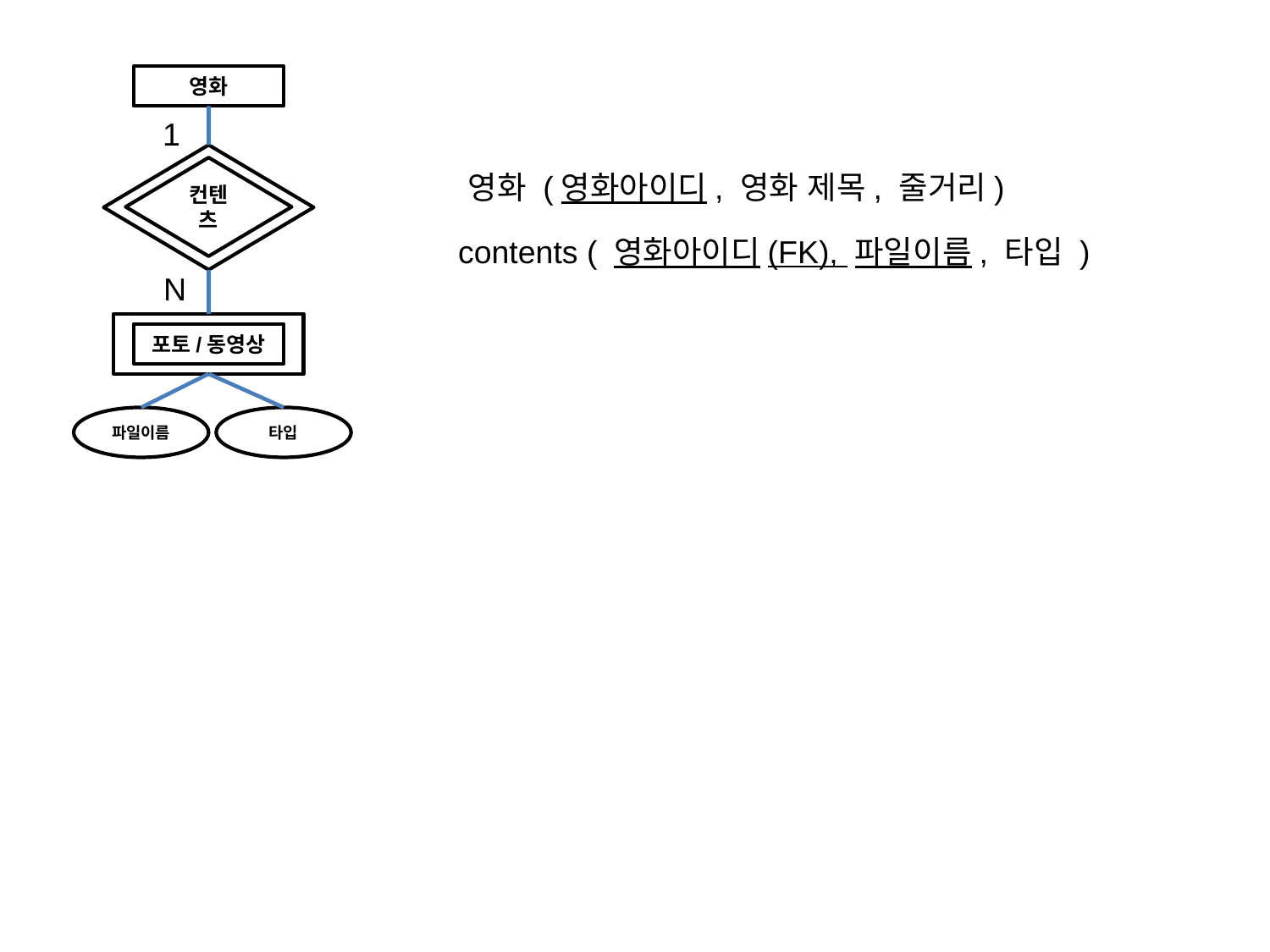

영화
1

컨텐츠
영화 (영화아이디, 영화 제목, 줄거리)
contents ( 영화아이디(FK), 파일이름, 타입 )
N

포토/동영상
파일이름
타입